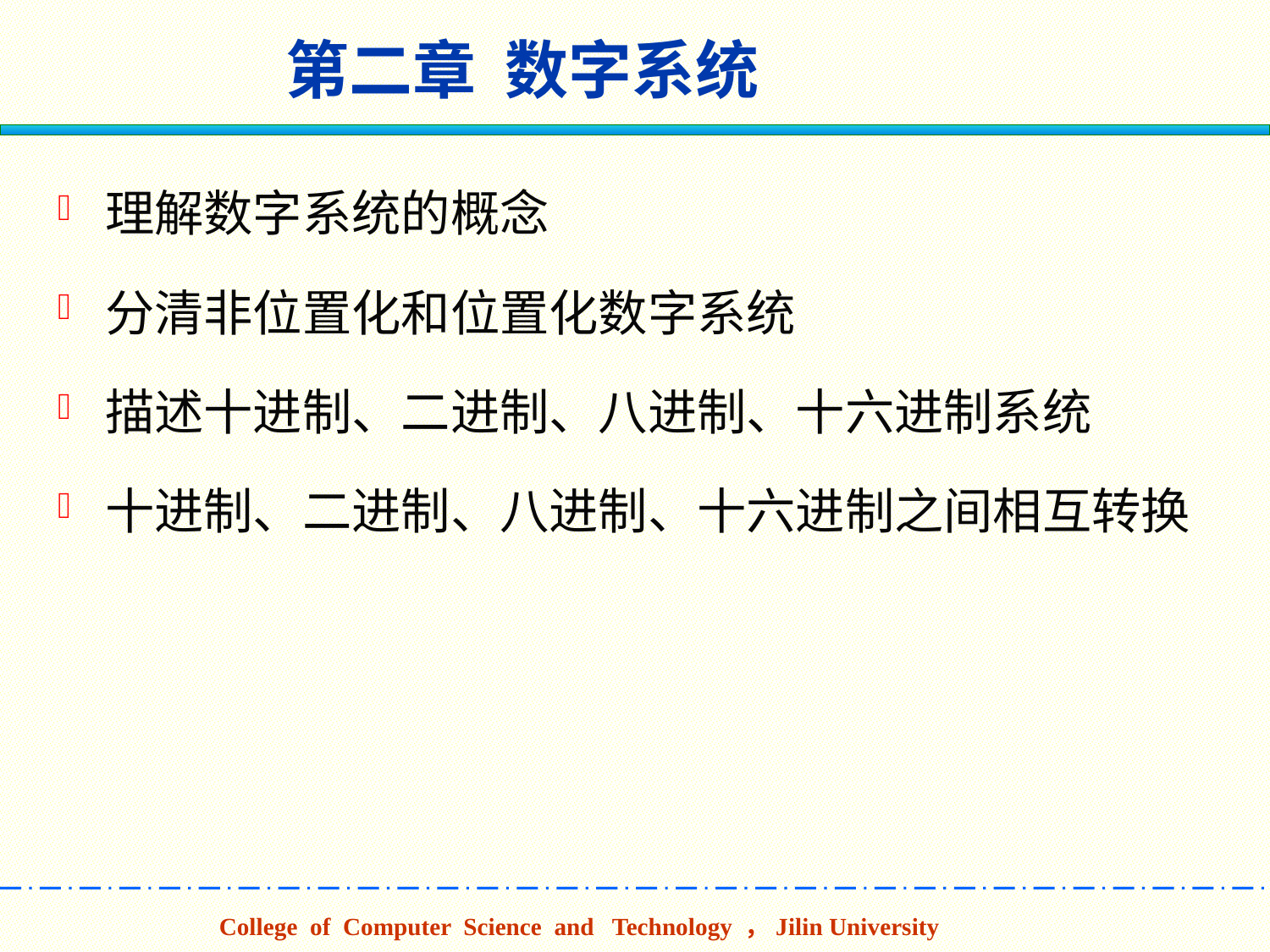

# 第二章  数字系统
理解数字系统的概念
分清非位置化和位置化数字系统
描述十进制、二进制、八进制、十六进制系统
十进制、二进制、八进制、十六进制之间相互转换